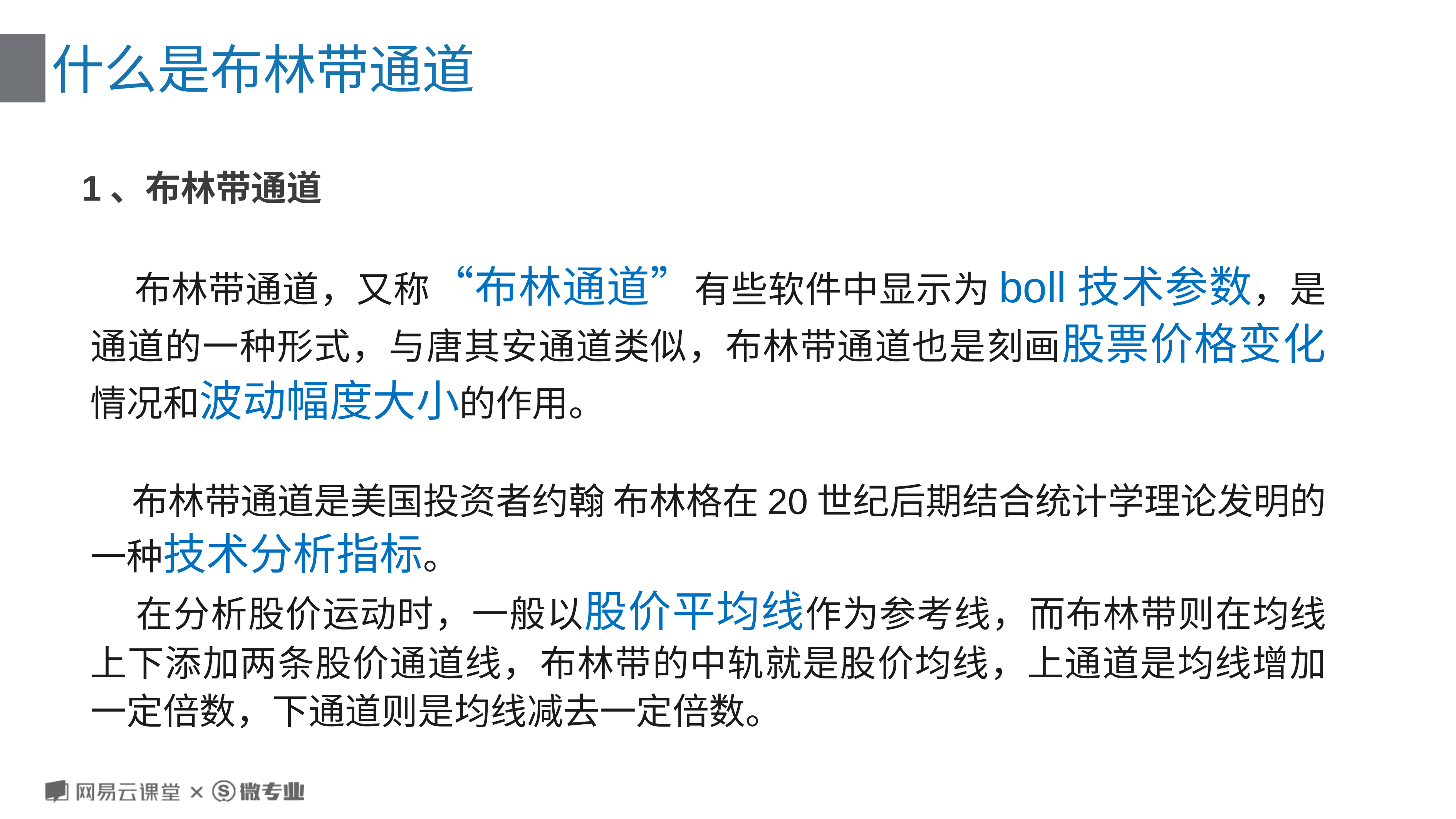

# 什么是布林带通道
1、布林带通道
    布林带通道，又称“布林通道”有些软件中显示为boll技术参数，是通道的一种形式，与唐其安通道类似，布林带通道也是刻画股票价格变化情况和波动幅度大小的作用。

    布林带通道是美国投资者约翰 布林格在20世纪后期结合统计学理论发明的一种技术分析指标。
    在分析股价运动时，一般以股价平均线作为参考线，而布林带则在均线上下添加两条股价通道线，布林带的中轨就是股价均线，上通道是均线增加一定倍数，下通道则是均线减去一定倍数。